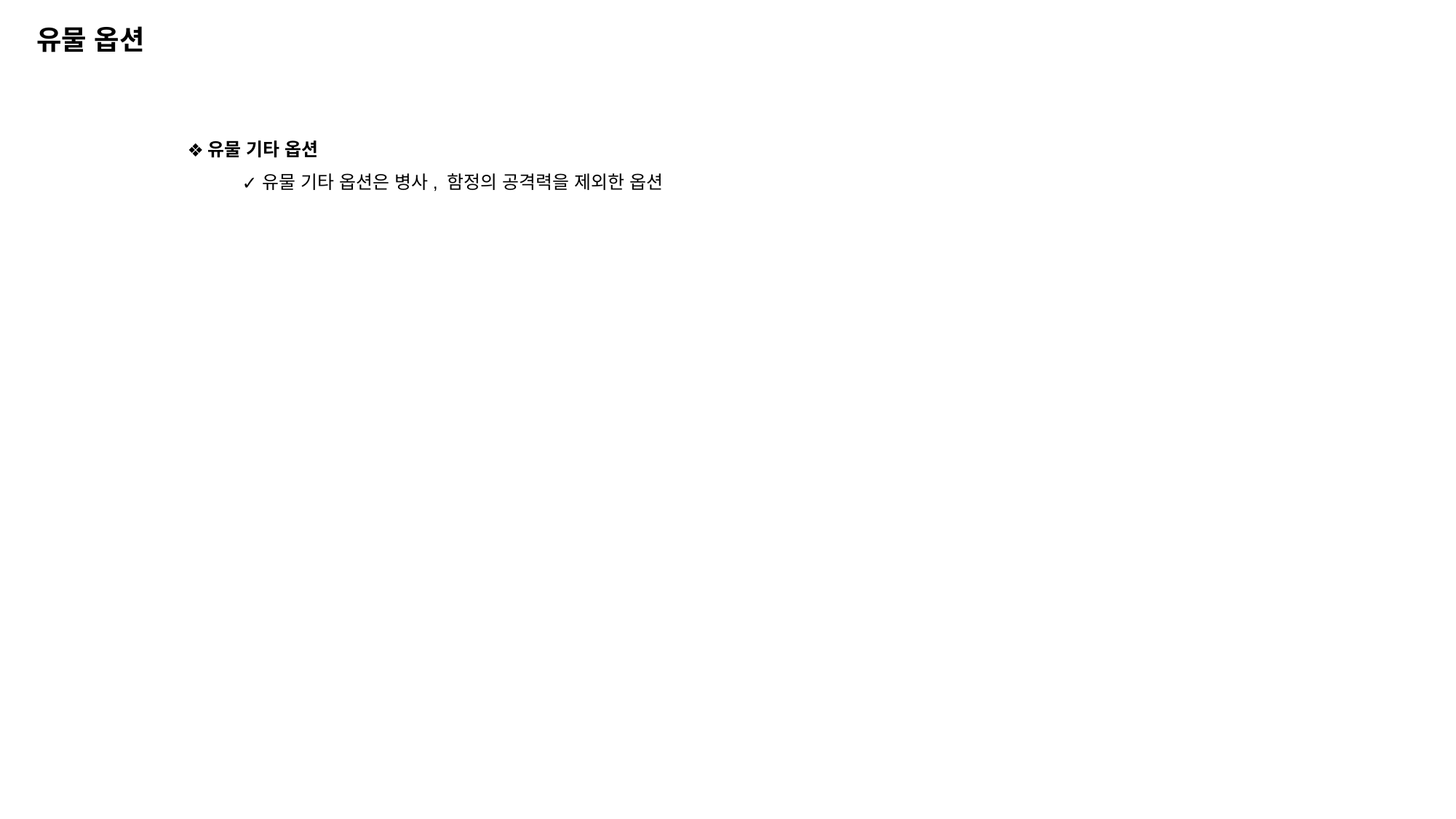

유물 옵션
유물 기타 옵션
유물 기타 옵션은 병사, 함정의 공격력을 제외한 옵션